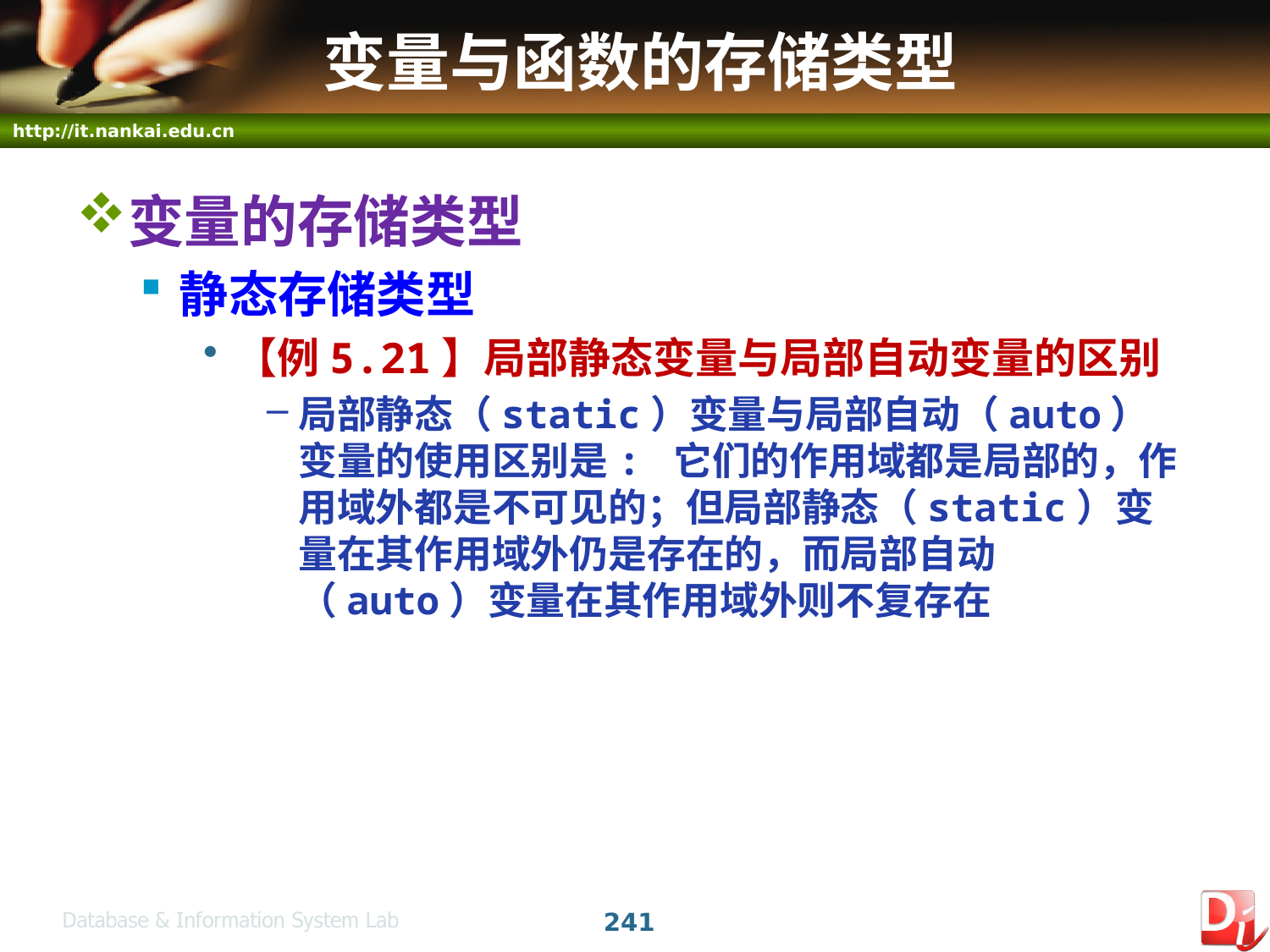

# 变量与函数的存储类型
变量的存储类型
静态存储类型
【例5.21】局部静态变量与局部自动变量的区别
局部静态（static）变量与局部自动（auto）变量的使用区别是: 它们的作用域都是局部的，作用域外都是不可见的；但局部静态（static）变量在其作用域外仍是存在的，而局部自动（auto）变量在其作用域外则不复存在

241
Database & Information System Lab